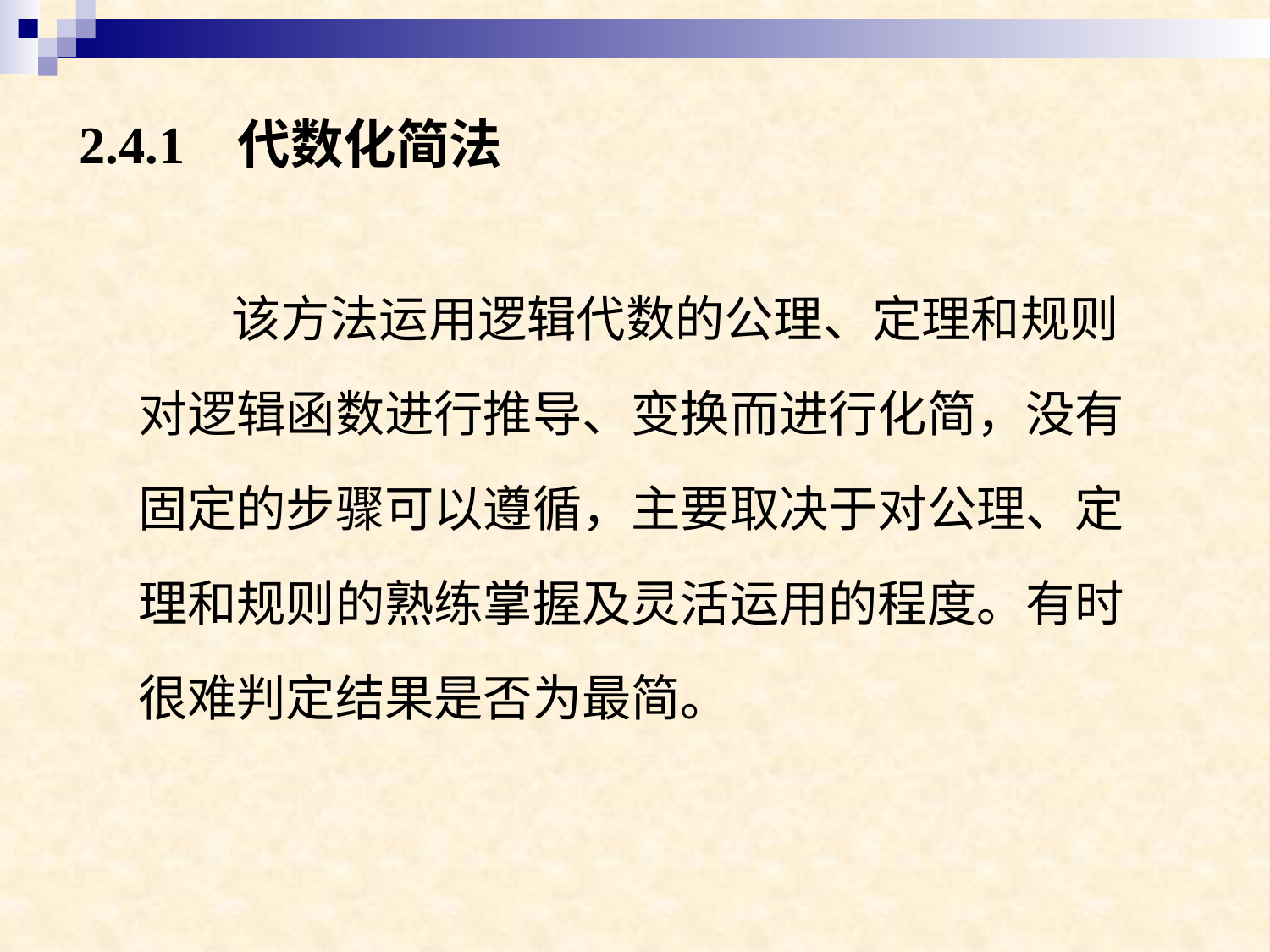

2.4.1   代数化简法
该方法运用逻辑代数的公理、定理和规则对逻辑函数进行推导、变换而进行化简，没有固定的步骤可以遵循，主要取决于对公理、定理和规则的熟练掌握及灵活运用的程度。有时很难判定结果是否为最简。